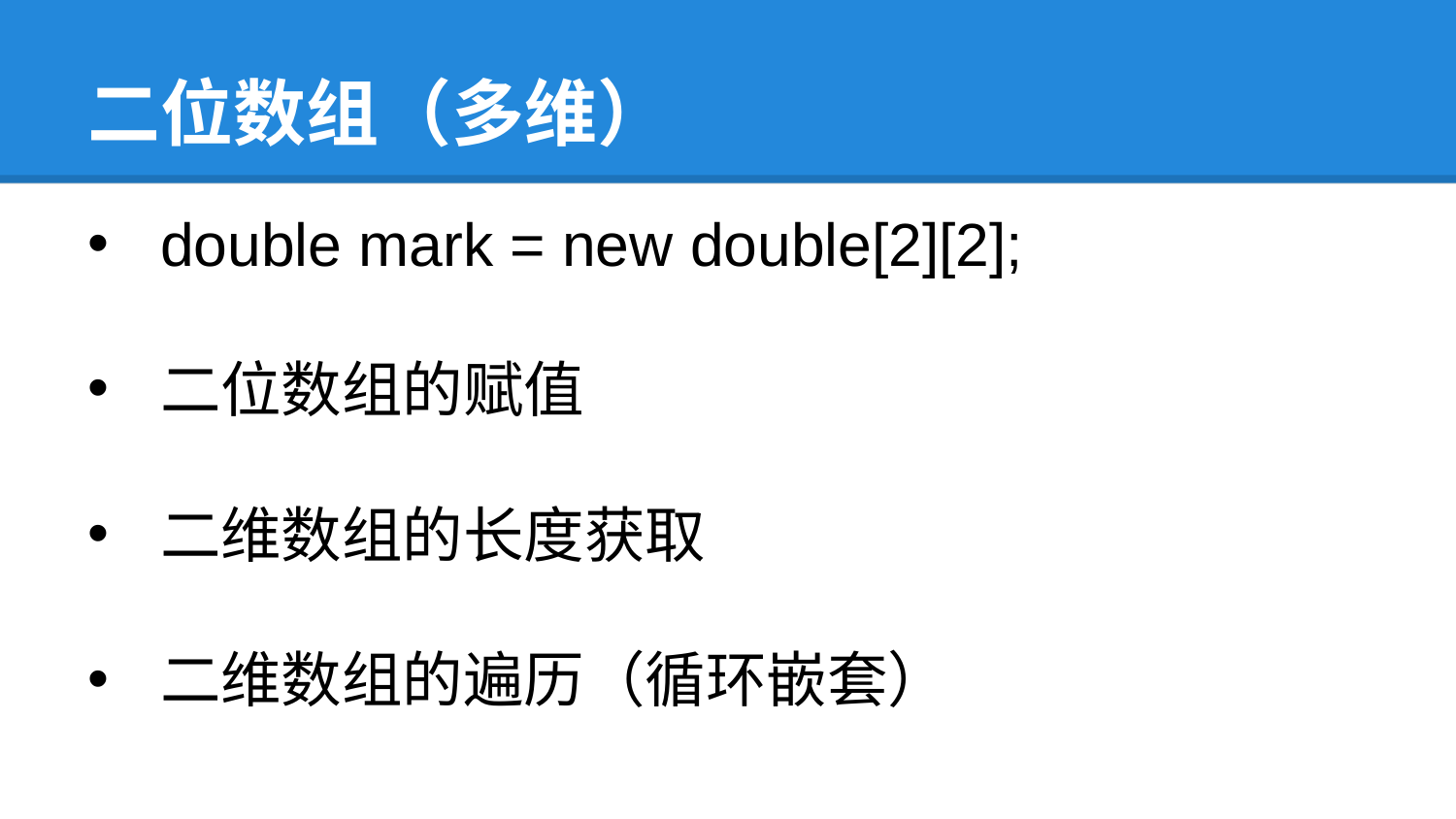

# 二位数组（多维）
double mark = new double[2][2];

二位数组的赋值

二维数组的长度获取

二维数组的遍历（循环嵌套）